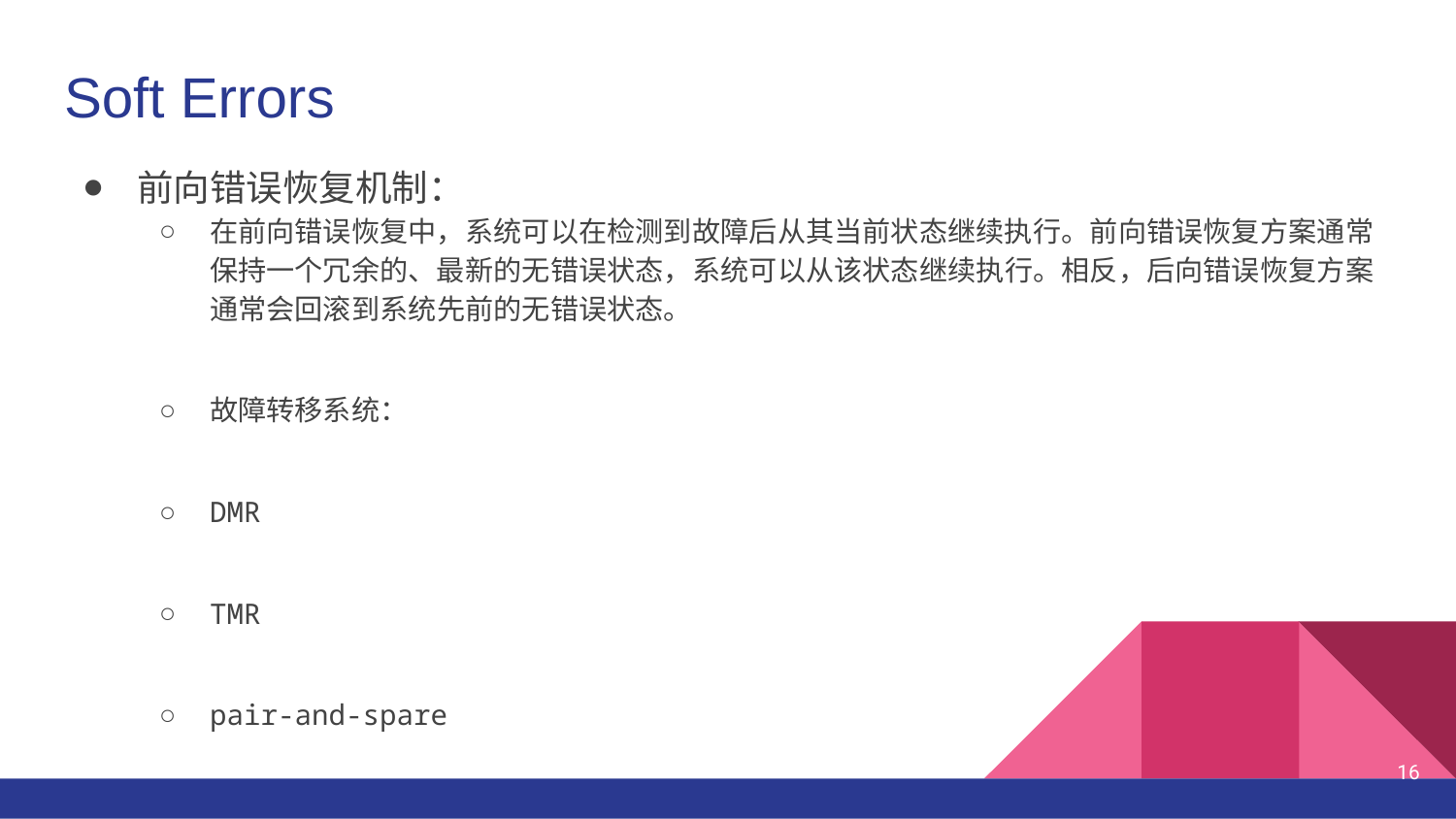

# Soft Errors
前向错误恢复机制：
在前向错误恢复中，系统可以在检测到故障后从其当前状态继续执行。前向错误恢复方案通常保持一个冗余的、最新的无错误状态，系统可以从该状态继续执行。相反，后向错误恢复方案通常会回滚到系统先前的无错误状态。

故障转移系统：

DMR

TMR

pair-and-spare

16